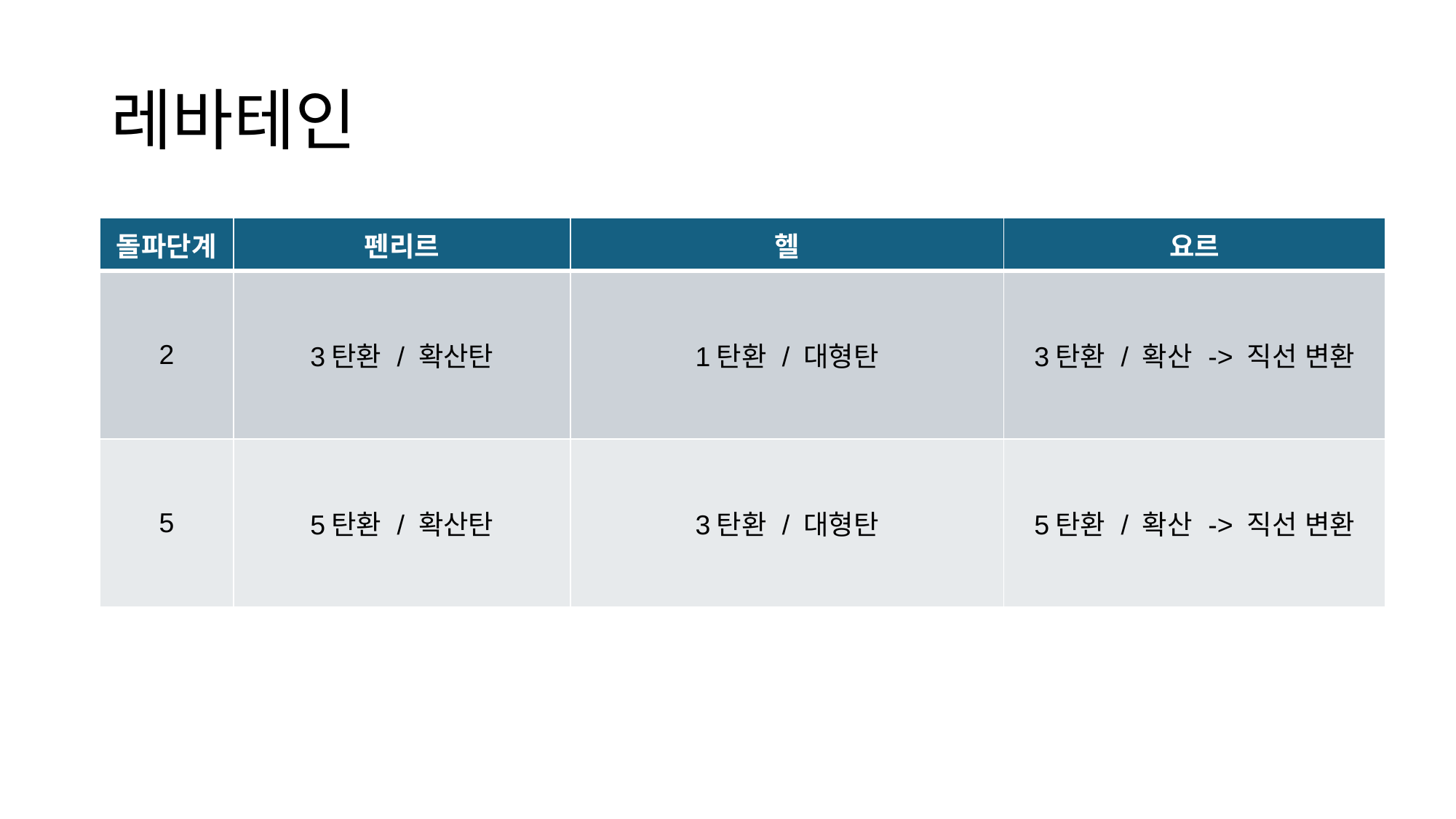

# 레바테인
| 돌파단계 | 펜리르 | 헬 | 요르 |
| --- | --- | --- | --- |
| 2 | 3탄환 / 확산탄 | 1탄환 / 대형탄 | 3탄환 / 확산 -> 직선 변환 |
| 5 | 5탄환 / 확산탄 | 3탄환 / 대형탄 | 5탄환 / 확산 -> 직선 변환 |